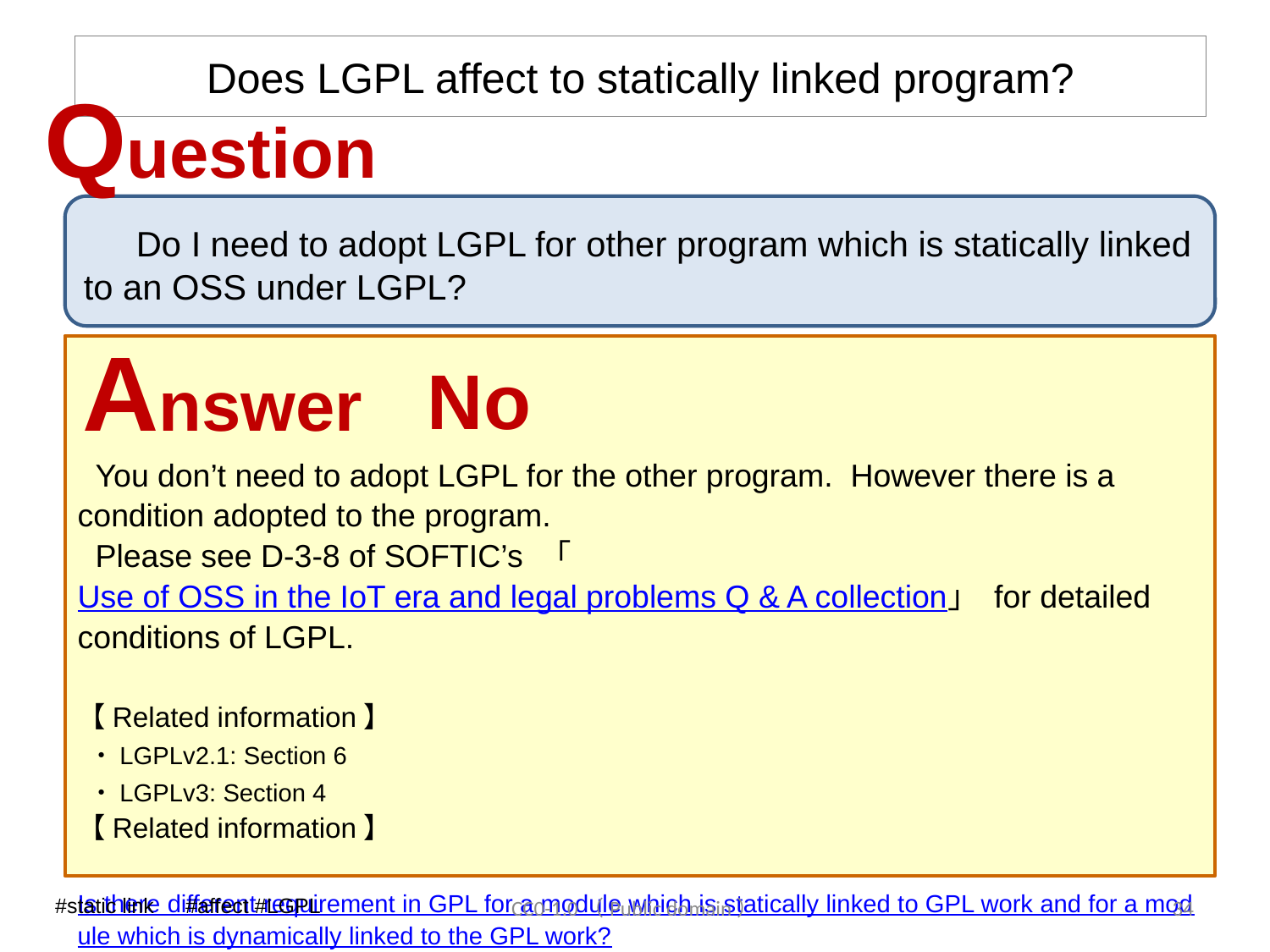

# Does LGPL affect to statically linked program?
Question
　Do I need to adopt LGPL for other program which is statically linked to an OSS under LGPL?
Answer

No
  You don’t need to adopt LGPL for the other program.  However there is a condition adopted to the program.
  Please see D-3-8 of SOFTIC’s 「Use of OSS in the IoT era and legal problems Q & A collection」 for detailed conditions of LGPL.
【Related information】
 ・LGPLv2.1: Section 6
 ・LGPLv3: Section 4
【Related information】
  Is there different requirement in GPL for a module which is statically linked to GPL work and for a module which is dynamically linked to the GPL work?

CC0-1.0（Public domain）
34
#static link　#affect #LGPL